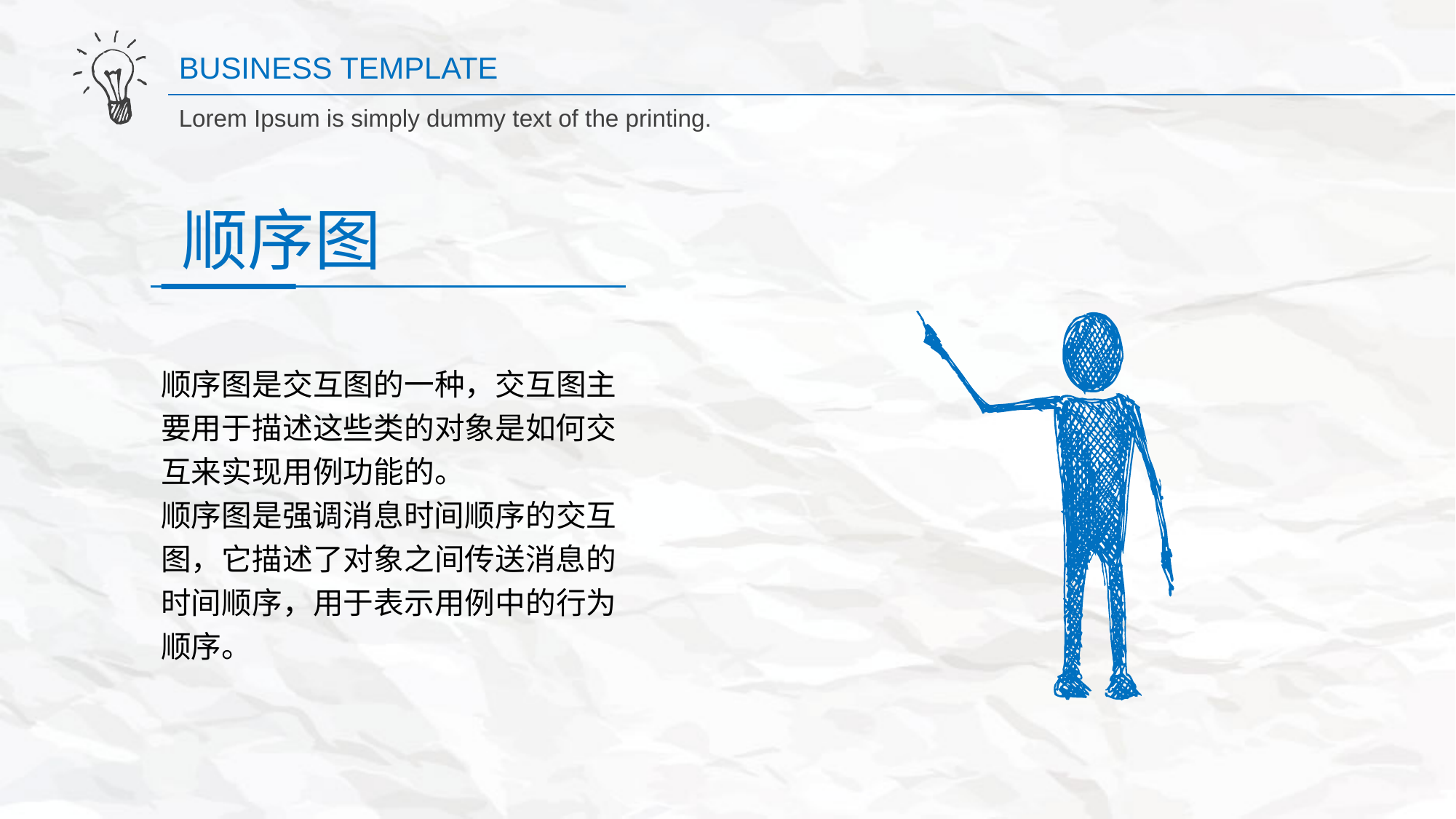

BUSINESS TEMPLATE
Lorem Ipsum is simply dummy text of the printing.
顺序图

顺序图是交互图的一种，交互图主要用于描述这些类的对象是如何交互来实现用例功能的。
顺序图是强调消息时间顺序的交互图，它描述了对象之间传送消息的时间顺序，用于表示用例中的行为顺序。